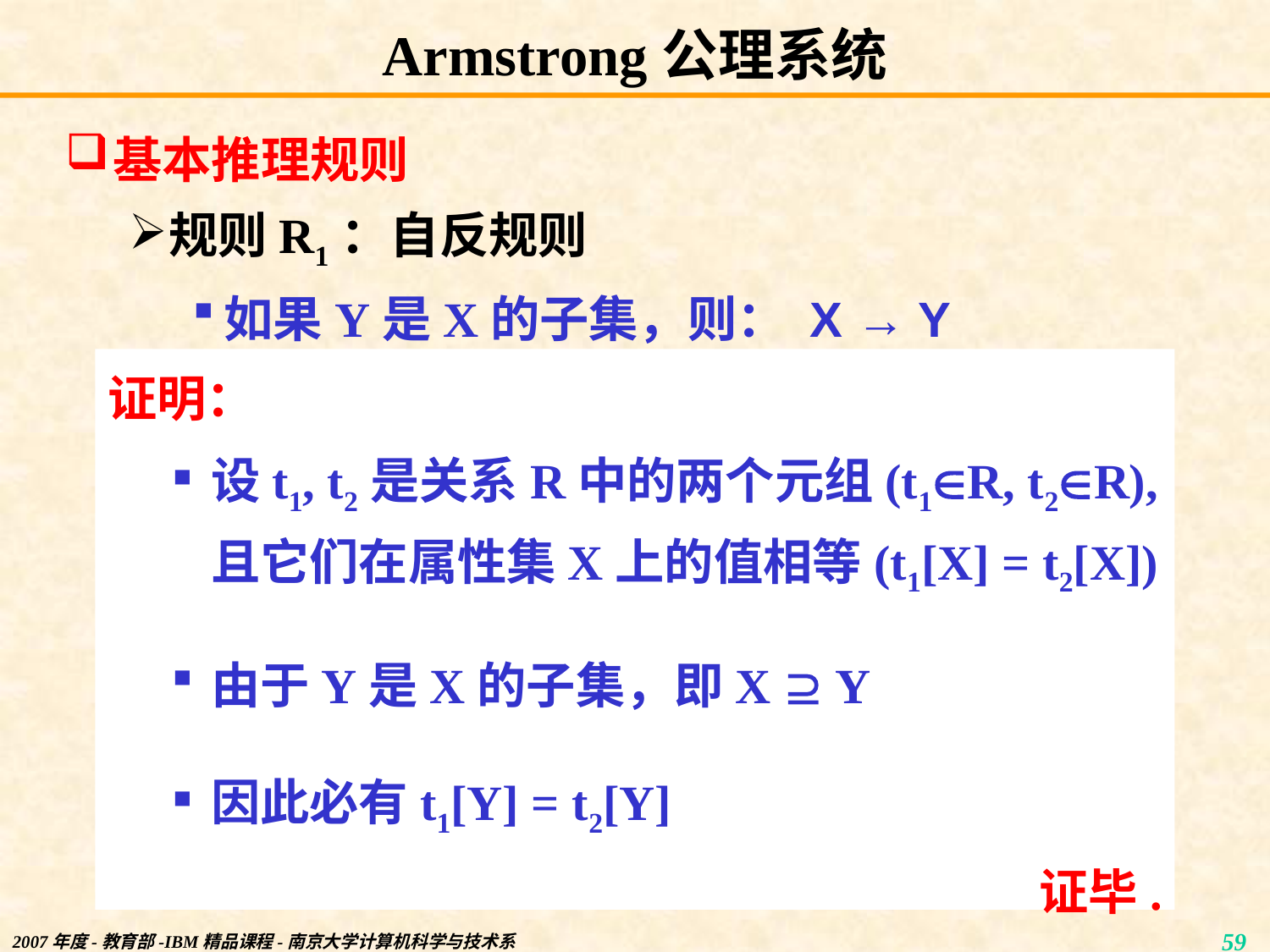

# Armstrong公理系统
基本推理规则
规则R1：自反规则
如果Y是X的子集，则： X → Y
证明：
设t1, t2是关系R中的两个元组(t1∈R, t2∈R), 且它们在属性集X上的值相等(t1[X] = t2[X])

由于Y是X的子集，即X ⊇ Y

因此必有t1[Y] = t2[Y]
证毕.
59
2007年度-教育部-IBM精品课程-南京大学计算机科学与技术系